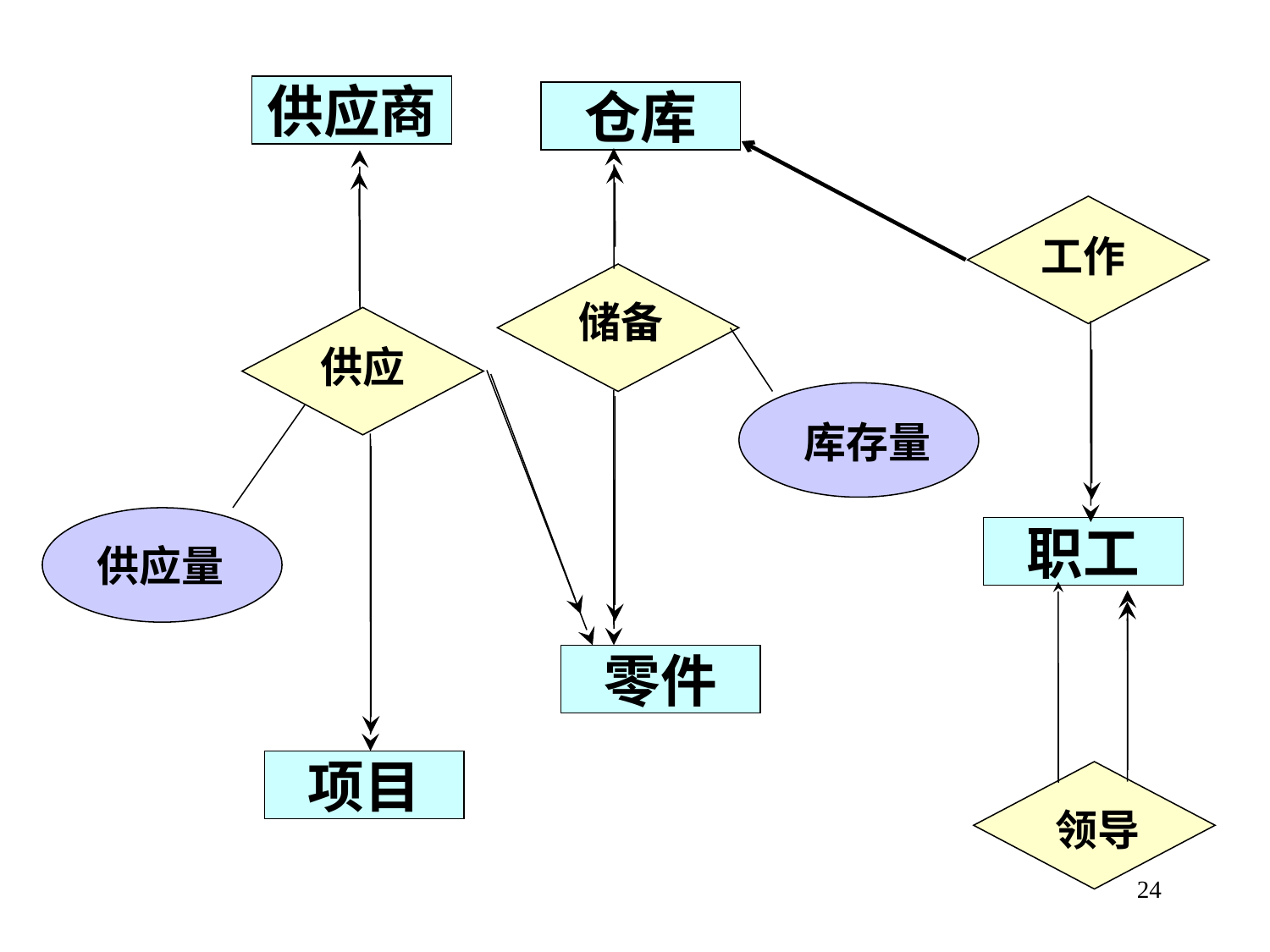

供应商
仓库

工作

储备

供应

库存量

供应量
职工

领导
零件
项目
24